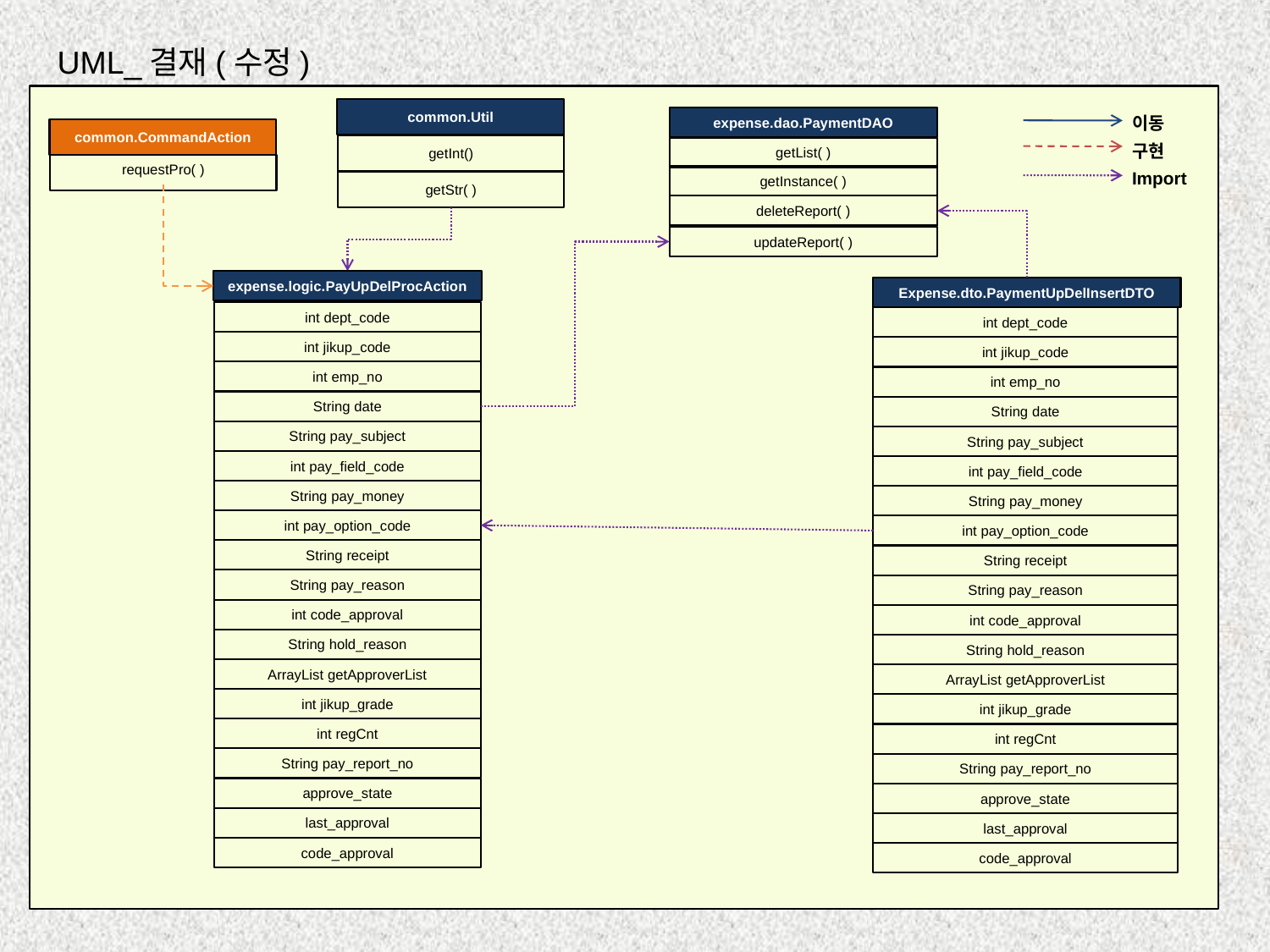

UML_결재(수정)

common.Util
getInt()
getStr( )
이동
expense.dao.PaymentDAO
common.CommandAction

requestPro( )
구현
getList( )
Import
getInstance( )
deleteReport( )
updateReport( )
expense.logic.PayUpDelProcAction
Expense.dto.PaymentUpDelInsertDTO
int dept_code
int jikup_code
int emp_no
String date
String pay_subject
int pay_field_code
String pay_money
int pay_option_code
String receipt
String pay_reason
int code_approval
String hold_reason
ArrayList getApproverList
int jikup_grade
int regCnt
String pay_report_no
approve_state
last_approval
code_approval
int dept_code
int jikup_code
int emp_no
String date
String pay_subject
int pay_field_code
String pay_money
int pay_option_code
String receipt
String pay_reason
int code_approval
String hold_reason
ArrayList getApproverList
int jikup_grade
int regCnt
String pay_report_no
approve_state
last_approval
code_approval